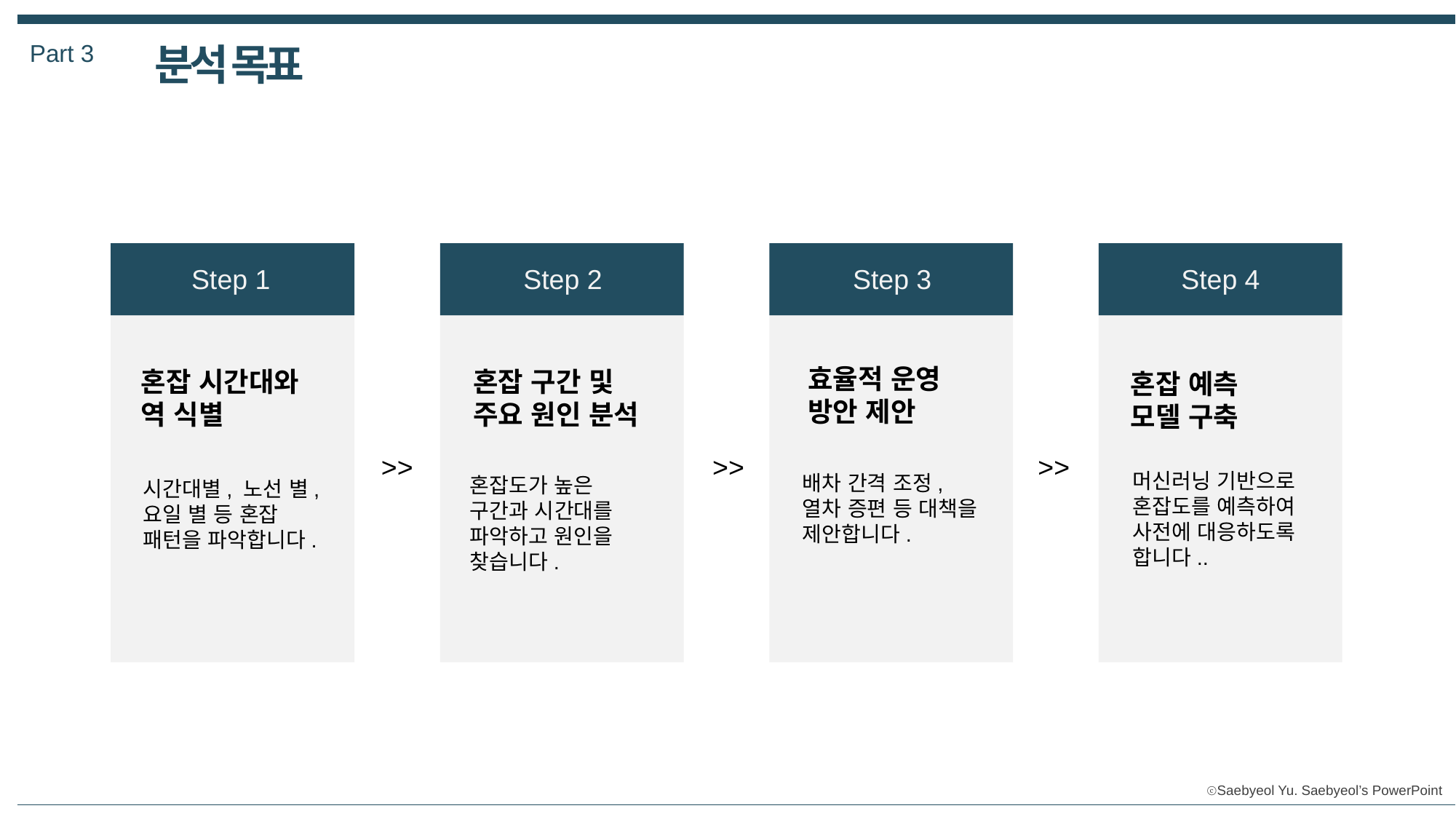

Part 3
분석 목표

Step 1
Step 2
Step 3
Step 4
효율적 운영
방안 제안
혼잡 시간대와 역 식별
혼잡 구간 및 주요 원인 분석
혼잡 예측
모델 구축
>>
>>
>>
머신러닝 기반으로 혼잡도를 예측하여 사전에 대응하도록 합니다..
배차 간격 조정, 열차 증편 등 대책을 제안합니다.
혼잡도가 높은 구간과 시간대를 파악하고 원인을 찾습니다.
시간대별, 노선 별, 요일 별 등 혼잡 패턴을 파악합니다.